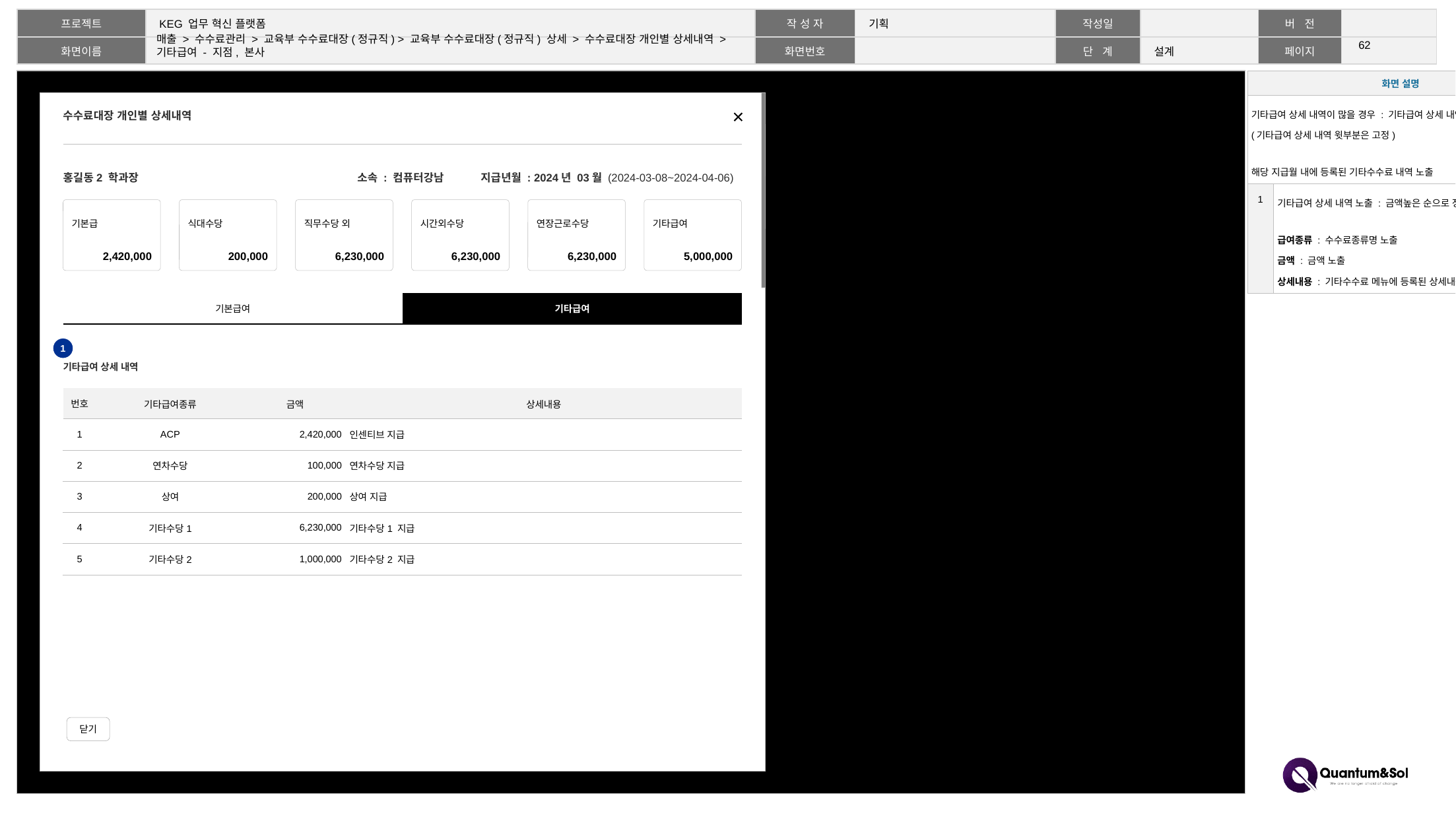

62

# 매출 > 수수료관리 > 교육부 수수료대장(정규직) > 교육부 수수료대장(정규직) 상세 > 수수료대장 개인별 상세내역 > 기타급여 - 지점, 본사
| 화면 설명 |  |
| --- | --- |
| 기타급여 상세 내역이 많을 경우 : 기타급여 상세 내역 부분만 스크롤 처리됨(기타급여 상세 내역 윗부분은 고정) 해당 지급월 내에 등록된 기타수수료 내역 노출 |  |
| 1 | 기타급여 상세 내역 노출 : 금액높은 순으로 정렬 급여종류 : 수수료종류명 노출 금액 : 금액 노출 상세내용 : 기타수수료 메뉴에 등록된 상세내용 노출 |
수수료대장 개인별 상세내역

홍길동2 학과장
소속 : 컴퓨터강남
지급년월 : 2024년 03월 (2024-03-08~2024-04-06)
기본급
2,420,000
식대수당
200,000
직무수당 외
6,230,000
시간외수당
6,230,000
연장근로수당
6,230,000
기타급여
5,000,000
| 기본급여 | 기타급여 |
| --- | --- |
1
기타급여 상세 내역
| 번호 | 기타급여종류 | 금액 | 상세내용 |
| --- | --- | --- | --- |
| 1 | ACP | 2,420,000 | 인센티브 지급 |
| 2 | 연차수당 | 100,000 | 연차수당 지급 |
| 3 | 상여 | 200,000 | 상여 지급 |
| 4 | 기타수당1 | 6,230,000 | 기타수당1 지급 |
| 5 | 기타수당2 | 1,000,000 | 기타수당2 지급 |
닫기